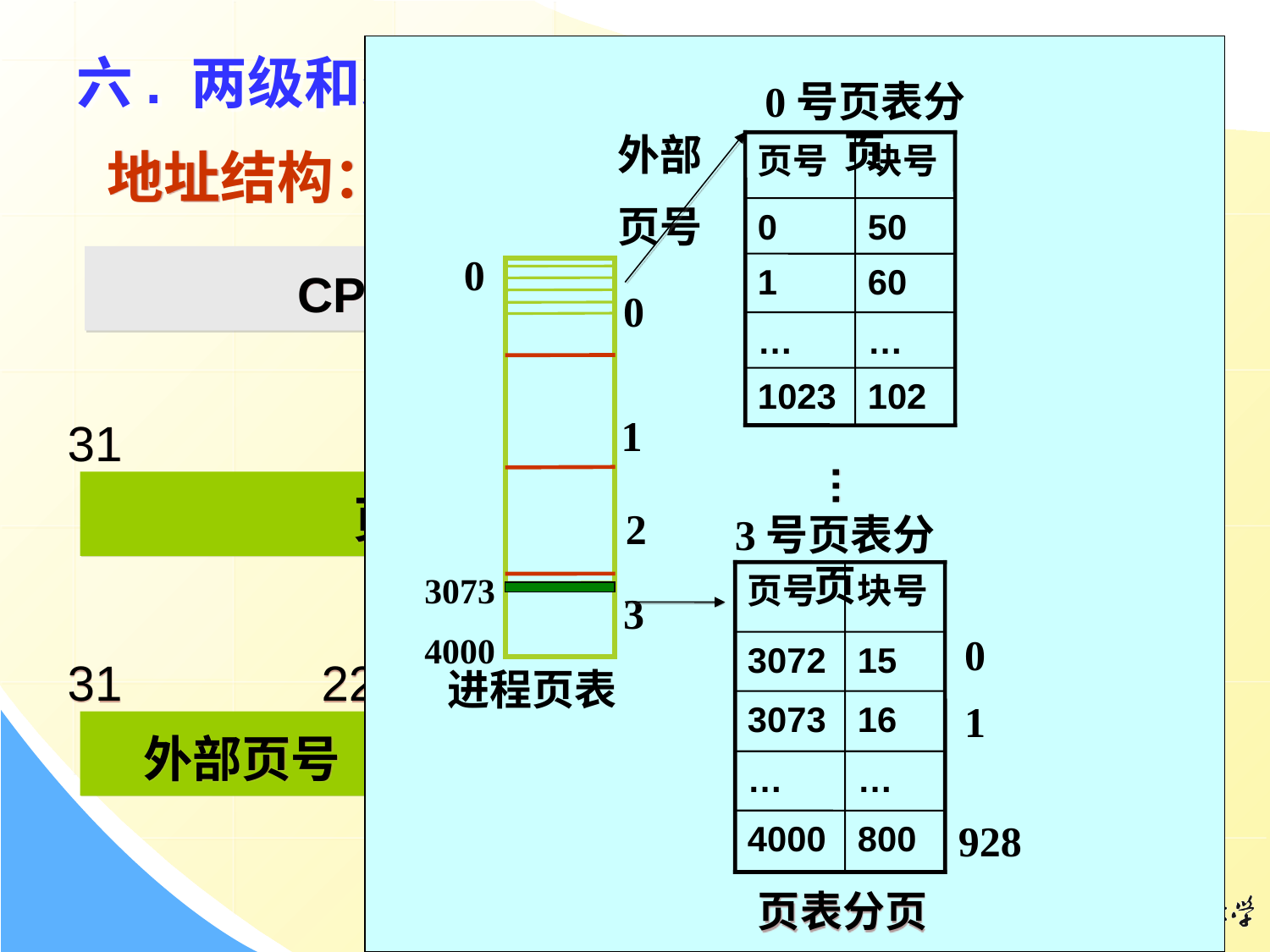

0号页表分页
外部
页号

页号

块号

0

50
0
1

60

0

…

…

1023

102
1

…

2
3号页表分页
3073
页号

块号

3

4000
0
3072

15
进程页表
1
3073

16
…

…
928
4000

800

页表分页
# 六. 两级和多级页表：
地址结构：

CPU给出：32位线性地址

进程地址空间分页：
31
12
11
0

页内地址
页号

进程页表分页：
31
22
21
12
11
0

页内地址
外部页号
外部页内地址